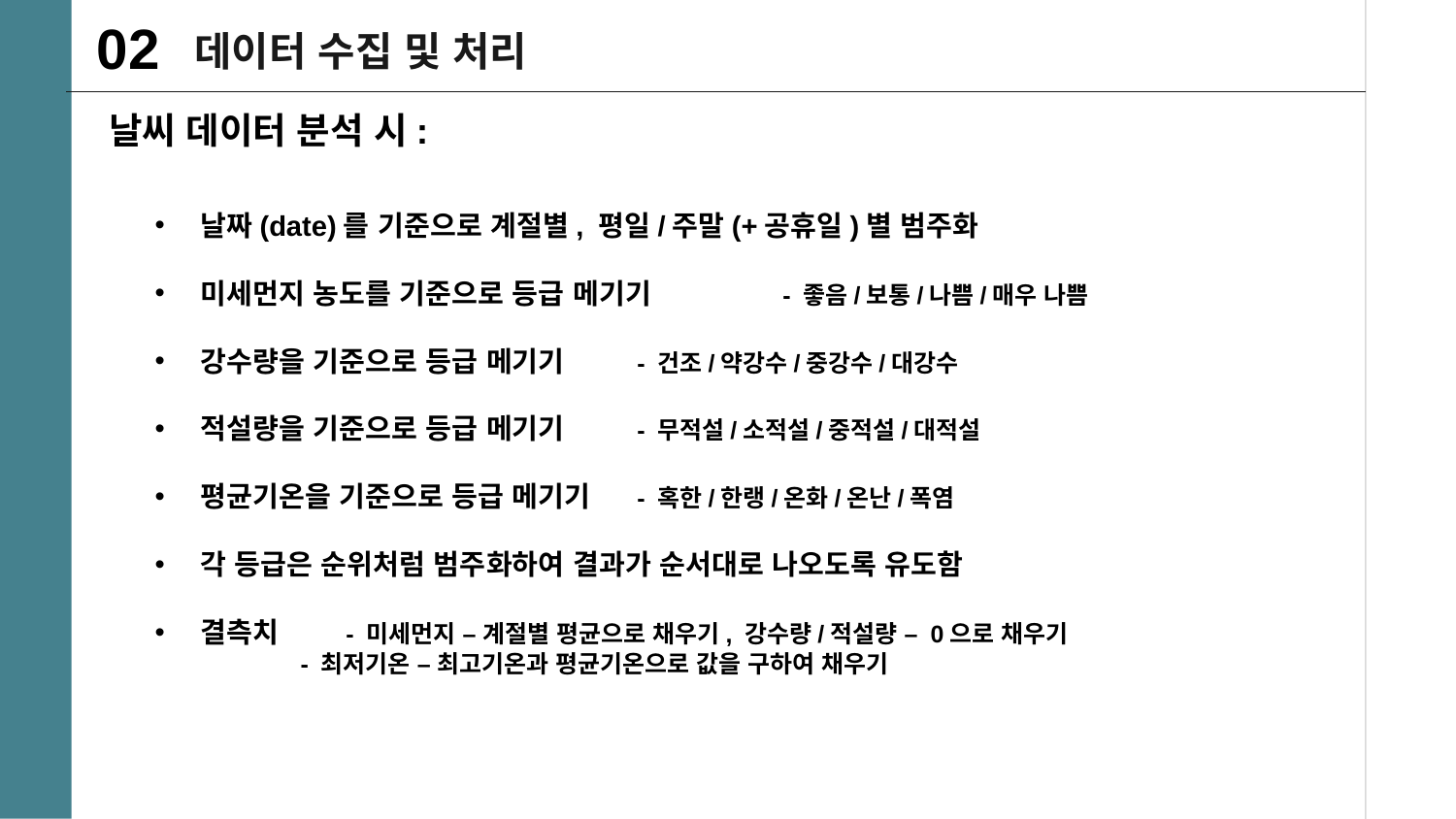

02
데이터 수집 및 처리
날씨 데이터 분석 시:
날짜(date)를 기준으로 계절별, 평일/주말(+공휴일)별 범주화

미세먼지 농도를 기준으로 등급 메기기	- 좋음/보통/나쁨/매우 나쁨

강수량을 기준으로 등급 메기기	- 건조/약강수/중강수/대강수

적설량을 기준으로 등급 메기기	- 무적설/소적설/중적설/대적설

평균기온을 기준으로 등급 메기기	- 혹한/한랭/온화/온난/폭염

각 등급은 순위처럼 범주화하여 결과가 순서대로 나오도록 유도함

결측치	- 미세먼지 – 계절별 평균으로 채우기, 강수량/적설량 – 0으로 채우기
	- 최저기온 – 최고기온과 평균기온으로 값을 구하여 채우기